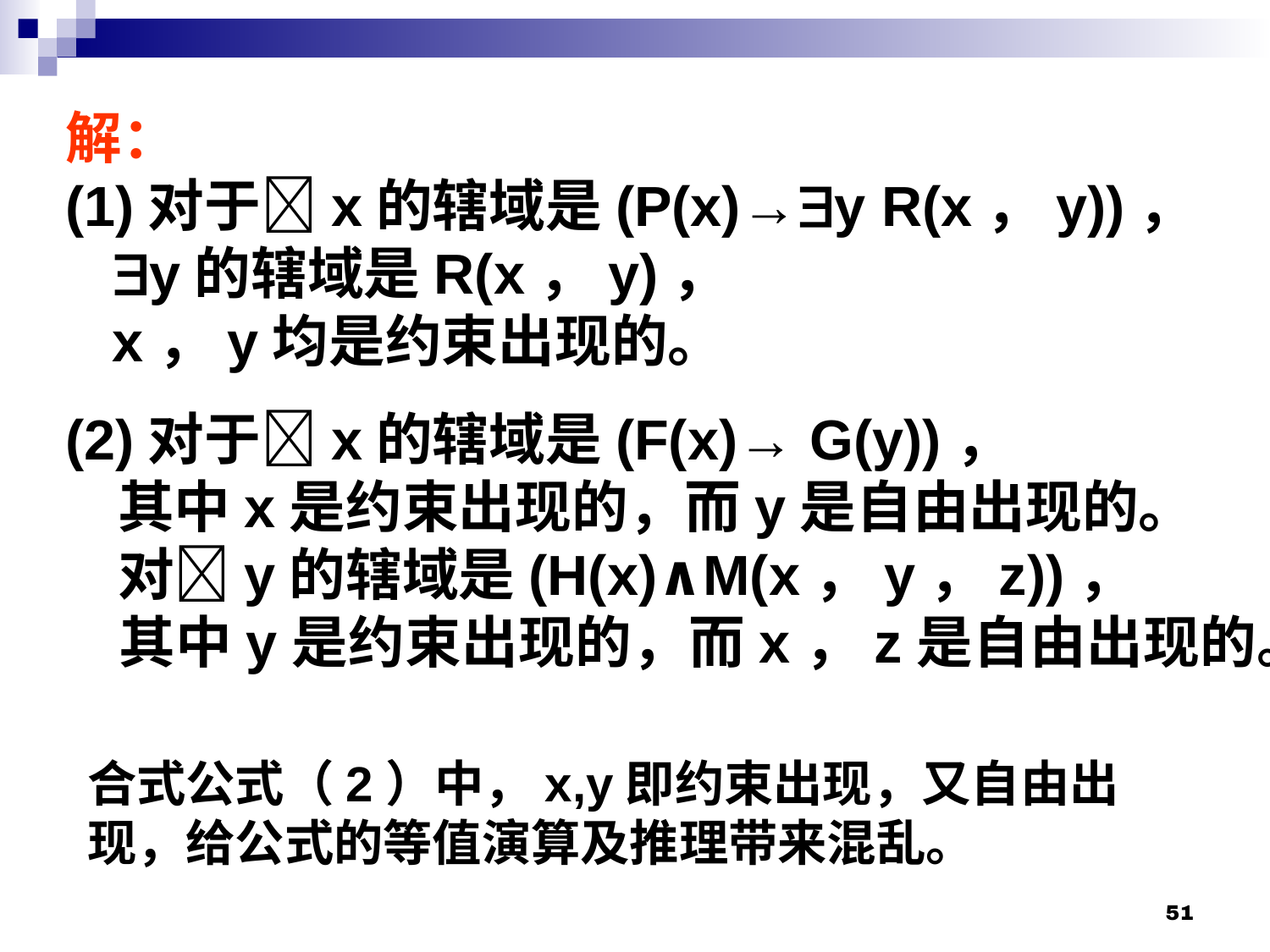

解：
(1)对于∀x的辖域是(P(x)→∃y R(x，y))，
   ∃y的辖域是R(x，y)，
   x，y均是约束出现的。

(2)对于∀x的辖域是(F(x)→ G(y))，
   其中x是约束出现的，而y是自由出现的。
   对∃y的辖域是(H(x)∧M(x，y，z))，
   其中y是约束出现的，而x，z是自由出现的。
合式公式（2）中，x,y即约束出现，又自由出现，给公式的等值演算及推理带来混乱。
51